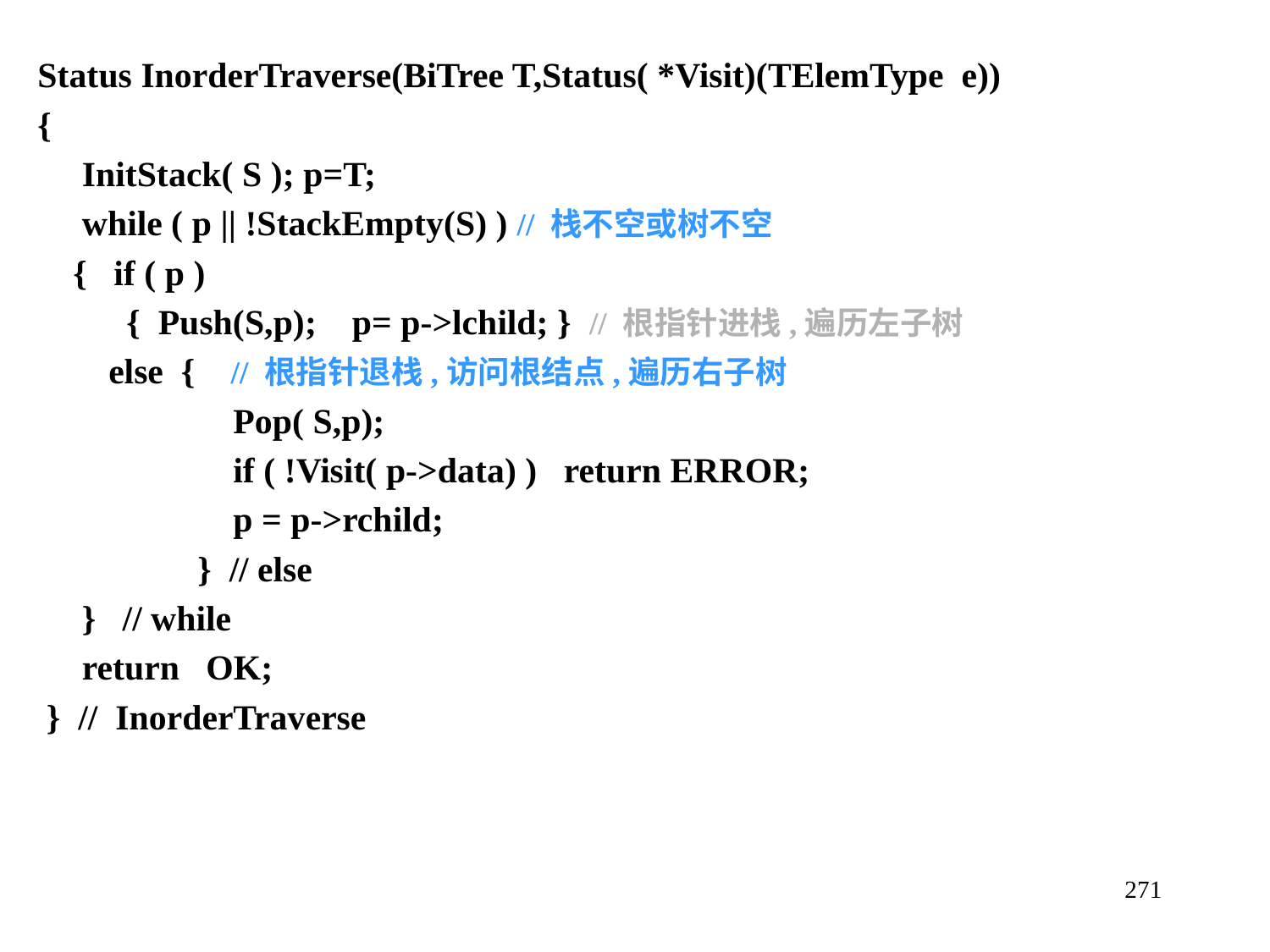

Status InorderTraverse(BiTree T,Status( *Visit)(TElemType  e))
{
     InitStack( S ); p=T;
     while ( p || !StackEmpty(S) ) // 栈不空或树不空
    {   if ( p )
          {  Push(S,p);    p= p->lchild; }  // 根指针进栈,遍历左子树
        else  {    // 根指针退栈,访问根结点,遍历右子树
                      Pop( S,p);
                      if ( !Visit( p->data) )   return ERROR;
                      p = p->rchild;
                  }  // else
     }   // while
     return   OK;
 }  //  InorderTraverse

271